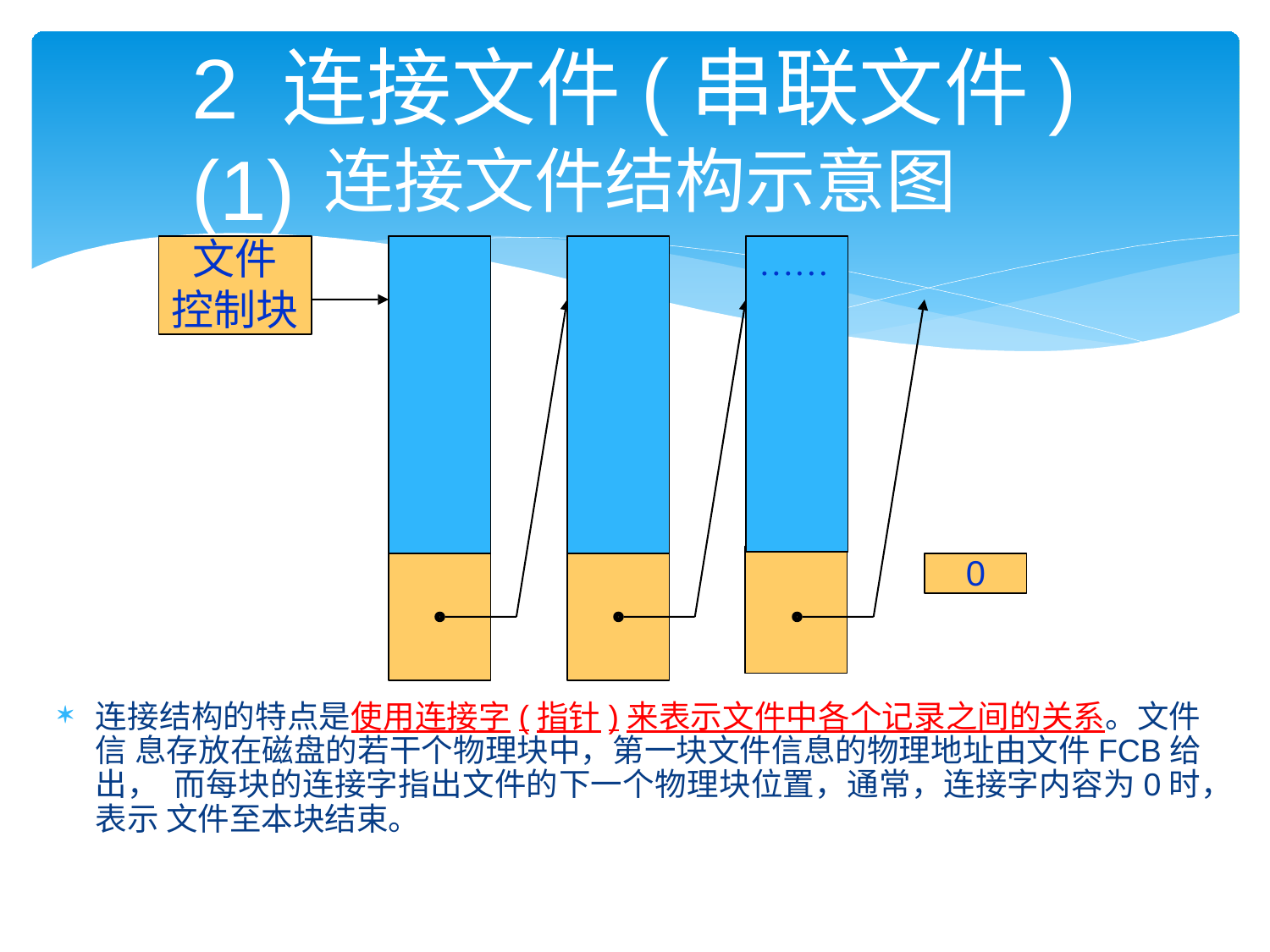

# 2 连接文件(串联文件)(1)
连接文件结构示意图
文件
控制块

……

0

连接结构的特点是使用连接字(指针)来表示文件中各个记录之间的关系。文件信 息存放在磁盘的若干个物理块中，第一块文件信息的物理地址由文件FCB给出，  而每块的连接字指出文件的下一个物理块位置，通常，连接字内容为0时，表示 文件至本块结束。

61